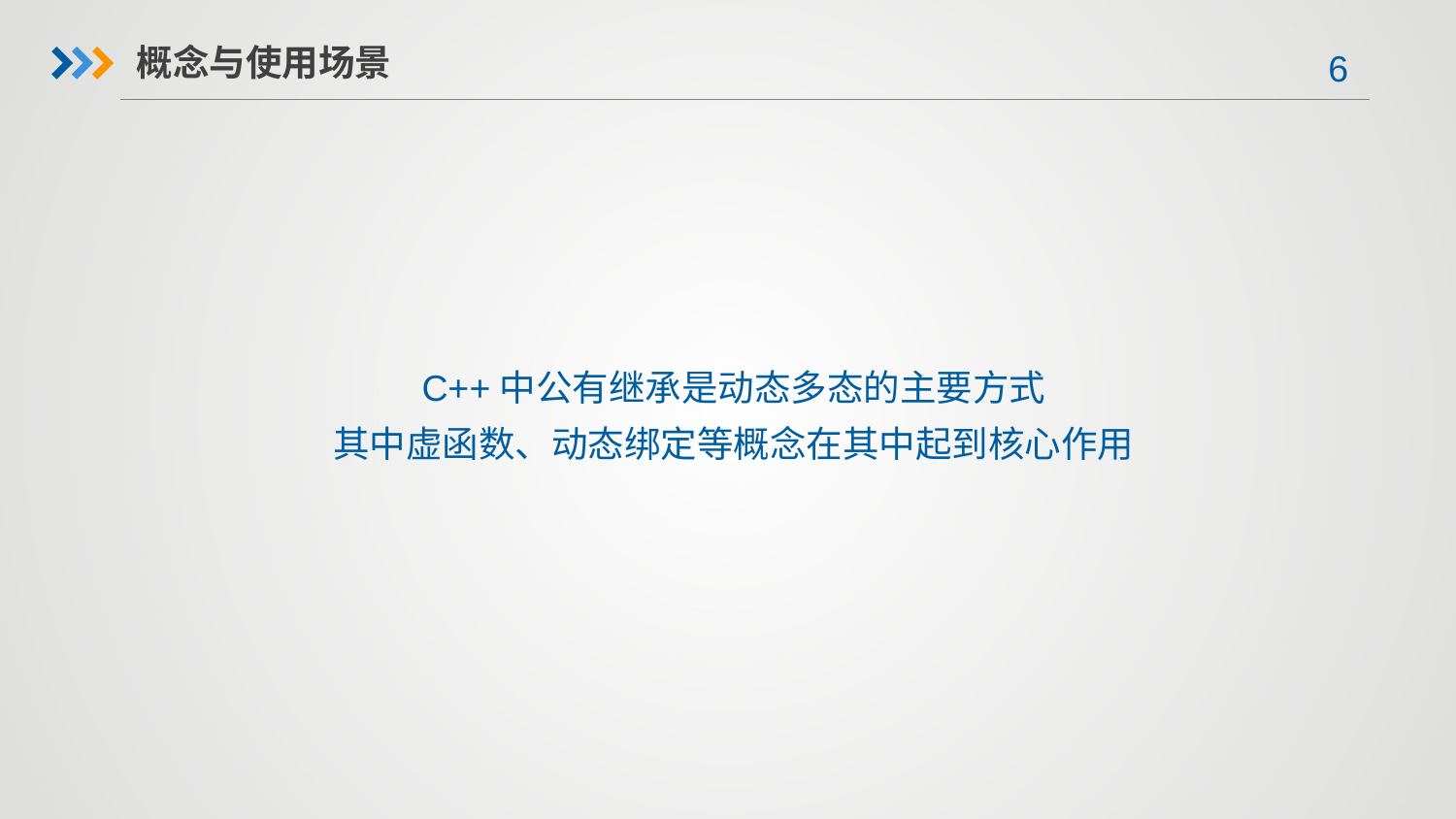

概念与使用场景
C++中公有继承是动态多态的主要方式
其中虚函数、动态绑定等概念在其中起到核心作用